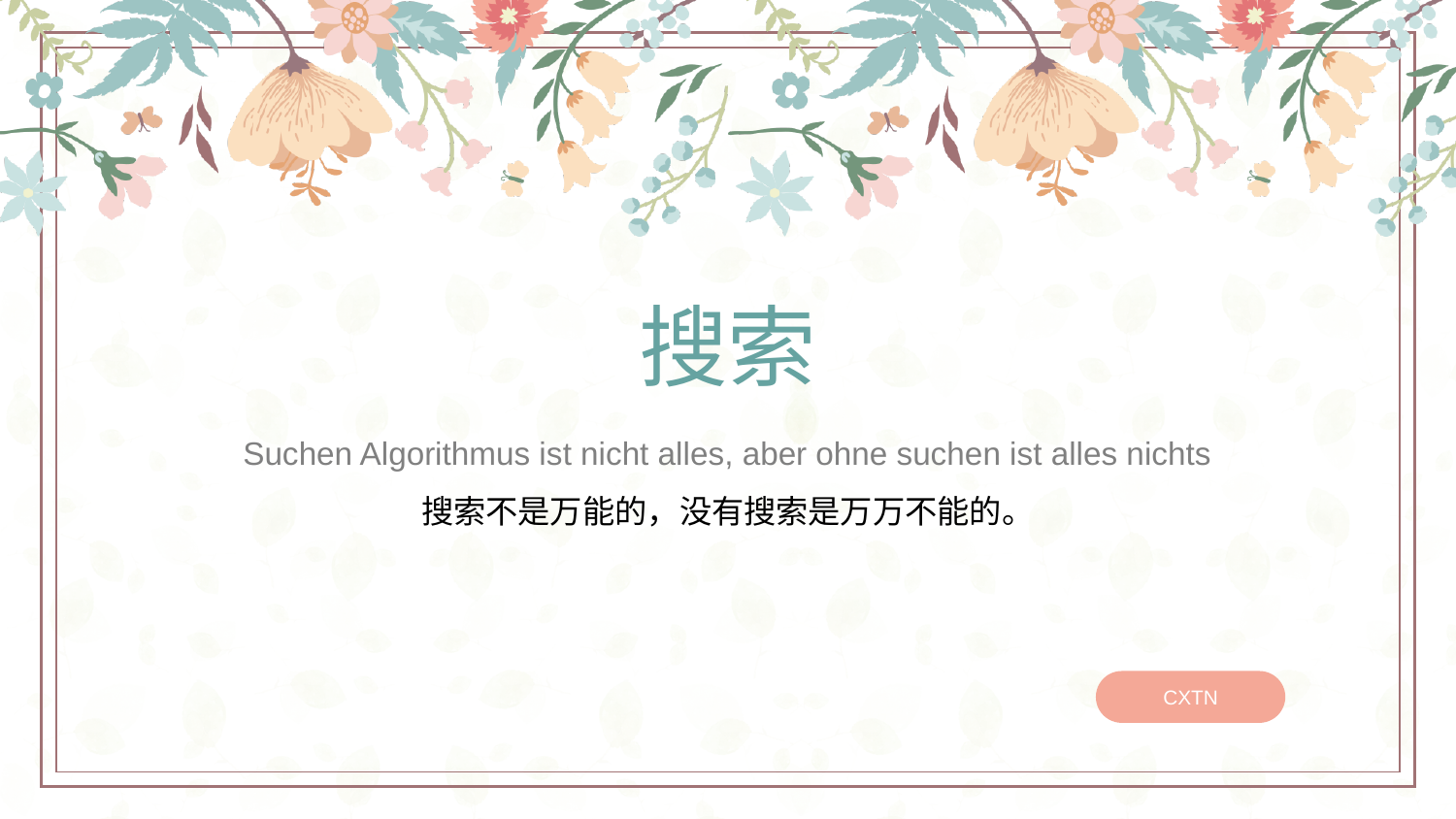

搜索

Suchen Algorithmus ist nicht alles, aber ohne suchen ist alles nichts
搜索不是万能的，没有搜索是万万不能的。

CXTN